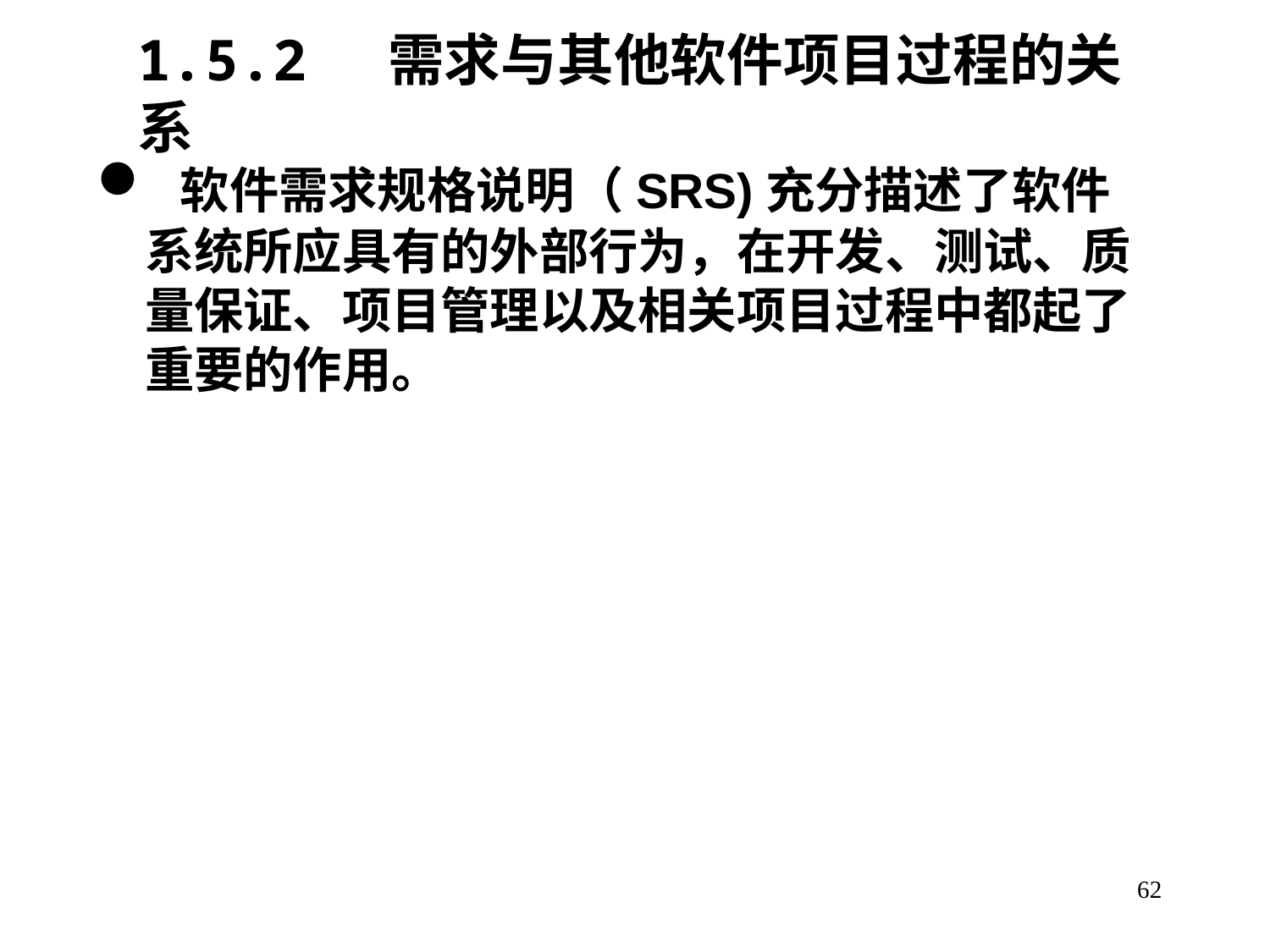

1.5.2  需求与其他软件项目过程的关系
# 软件需求规格说明（SRS)充分描述了软件系统所应具有的外部行为，在开发、测试、质量保证、项目管理以及相关项目过程中都起了重要的作用。

62